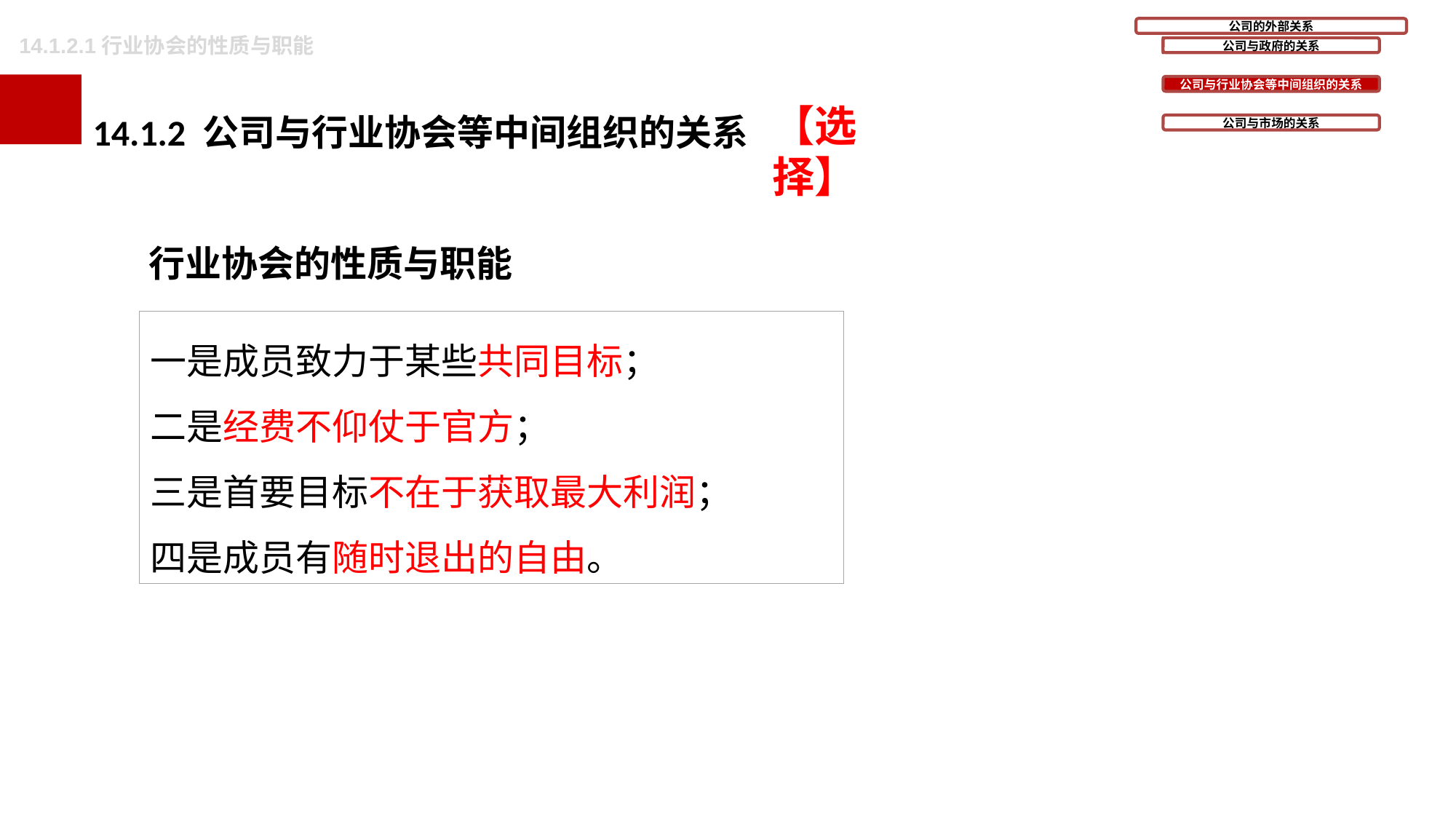

公司与行业协会等中间组织的关系
公司与政府的关系
公司的外部关系
公司与市场的关系
14.1.2.1行业协会的性质与职能
14.1.2 公司与行业协会等中间组织的关系

       行业协会的性质与职能
【选择】
一是成员致力于某些共同目标；
二是经费不仰仗于官方；
三是首要目标不在于获取最大利润；
四是成员有随时退出的自由。